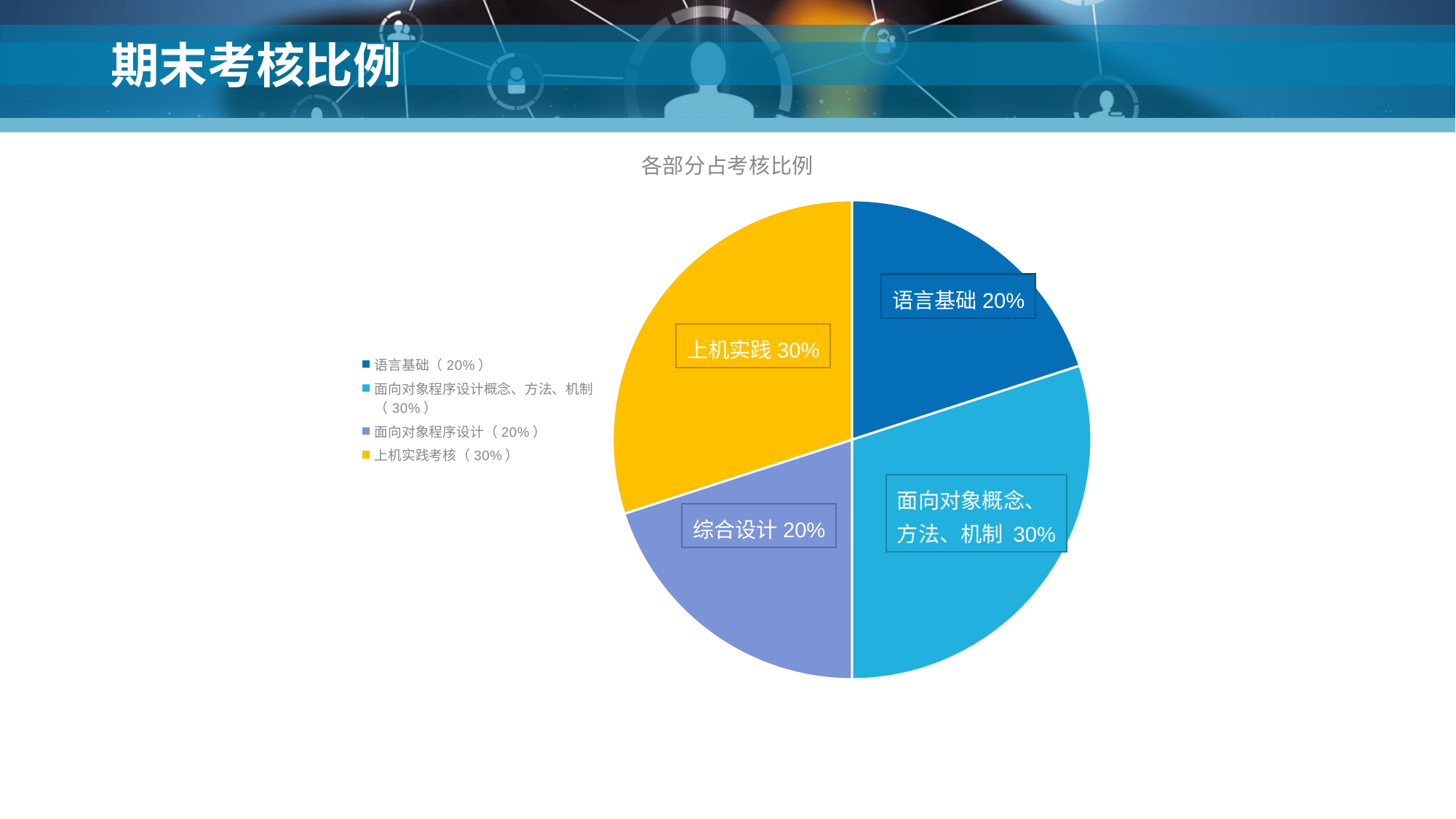

# 期末考核比例

### Chart: 各部分占考核比例

| Category | 比例 |
|---|---|
| 语言基础（20%） | 20.0 |
| 面向对象程序设计概念、方法、机制（30%） | 30.0 |
| 面向对象程序设计（20%） | 20.0 |
| 上机实践考核（30%） | 30.0 |
语言基础20%
上机实践30%
面向对象概念、
方法、机制 30%
综合设计20%